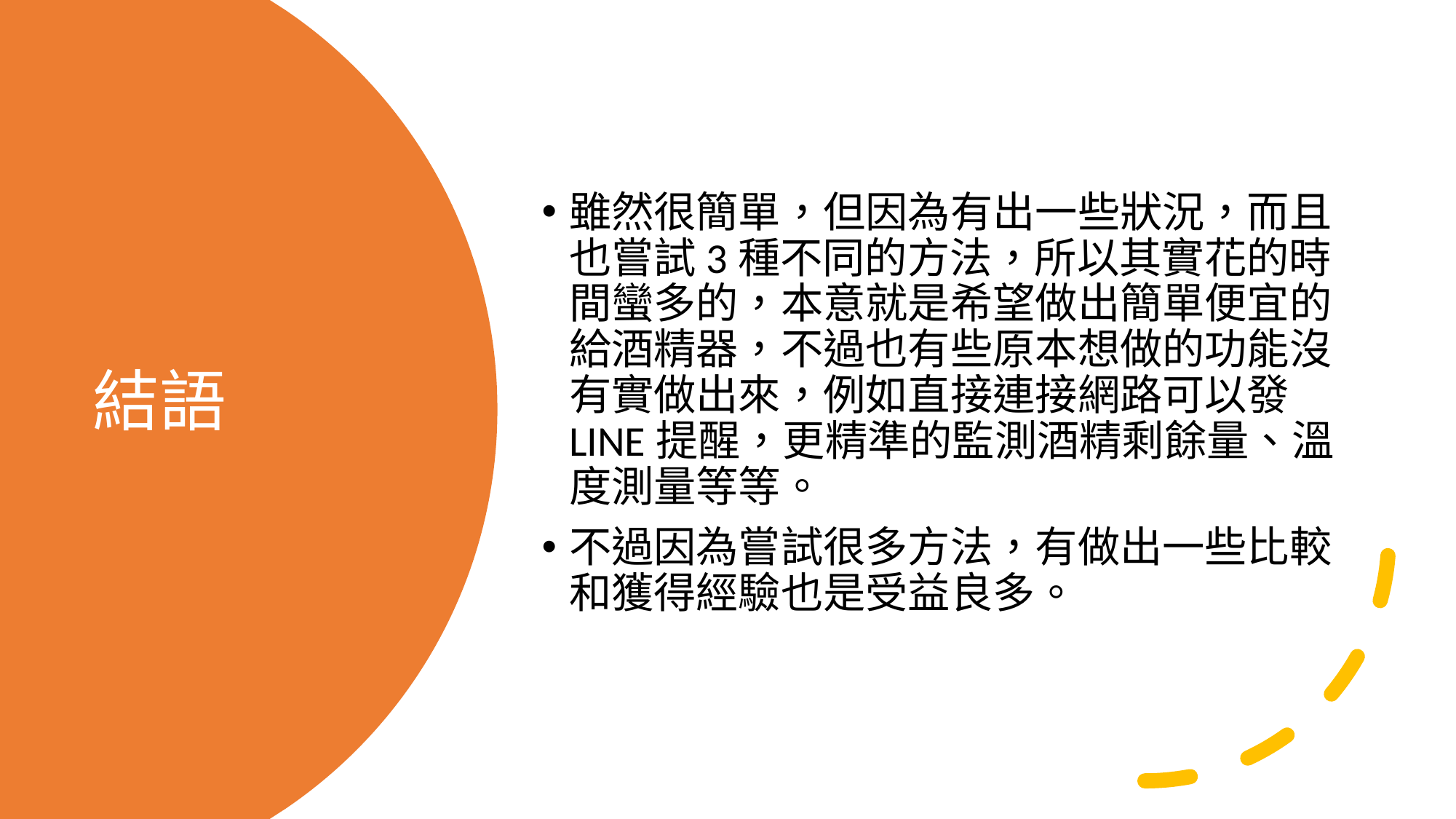

雖然很簡單，但因為有出一些狀況，而且也嘗試3種不同的方法，所以其實花的時間蠻多的，本意就是希望做出簡單便宜的給酒精器，不過也有些原本想做的功能沒有實做出來，例如直接連接網路可以發LINE提醒，更精準的監測酒精剩餘量、溫度測量等等。
不過因為嘗試很多方法，有做出一些比較和獲得經驗也是受益良多。
# 結語